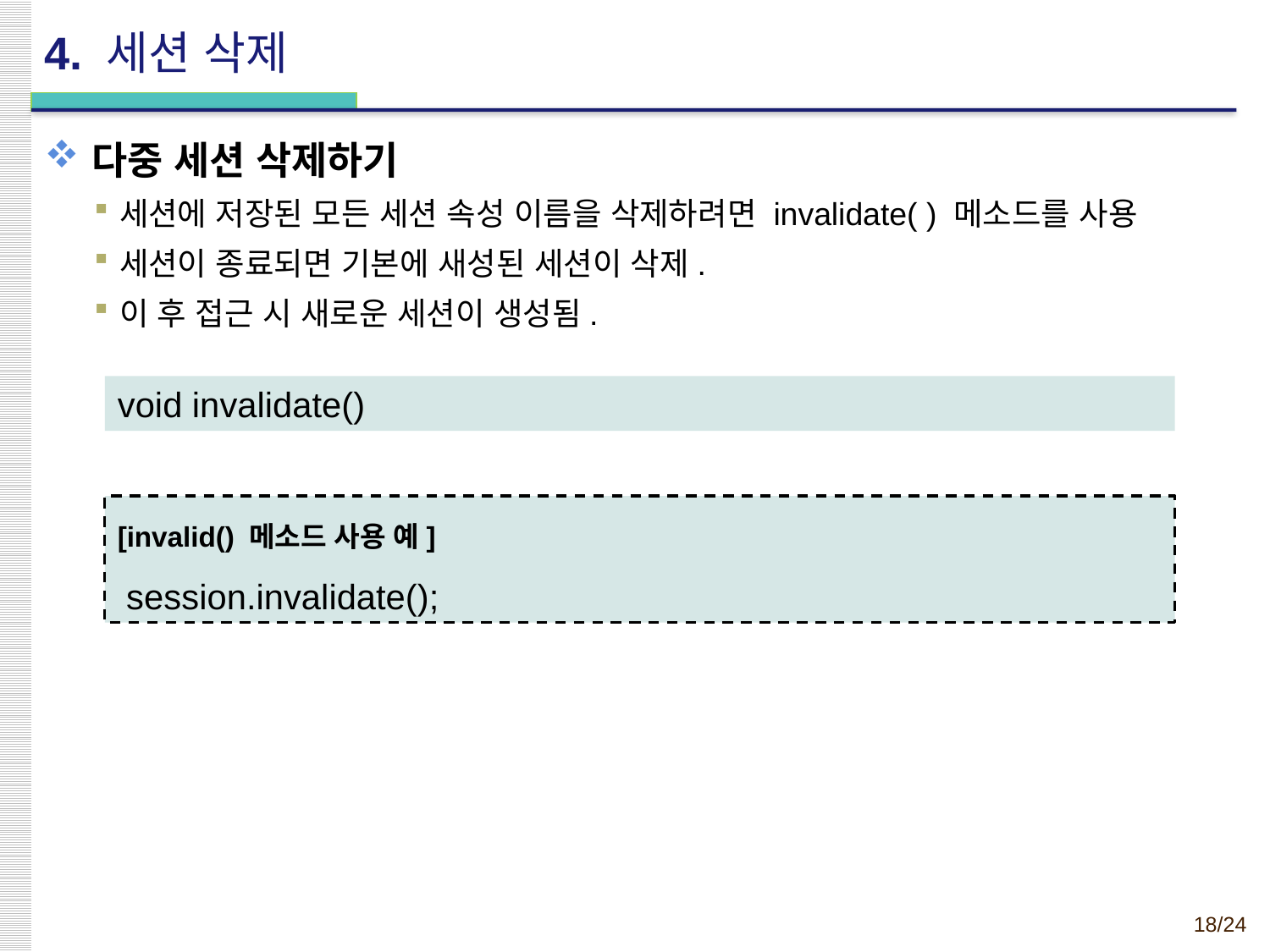

# 4. 세션 삭제
다중 세션 삭제하기
세션에 저장된 모든 세션 속성 이름을 삭제하려면 invalidate( ) 메소드를 사용
세션이 종료되면 기본에 새성된 세션이 삭제.
이 후 접근 시 새로운 세션이 생성됨.

void invalidate()
[invalid() 메소드 사용 예]
 session.invalidate();